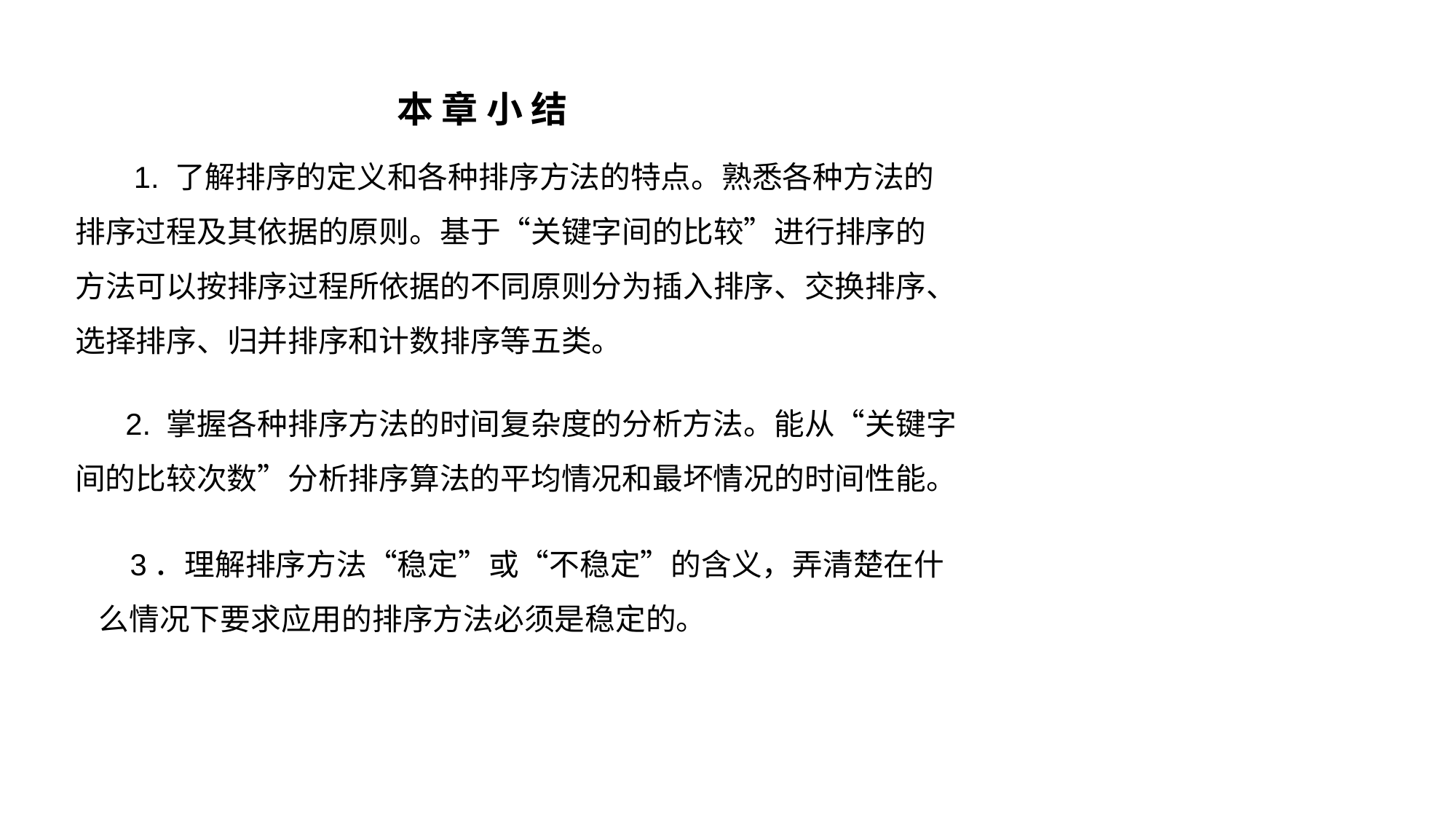

本 章 小 结
       1. 了解排序的定义和各种排序方法的特点。熟悉各种方法的排序过程及其依据的原则。基于“关键字间的比较”进行排序的方法可以按排序过程所依据的不同原则分为插入排序、交换排序、选择排序、归并排序和计数排序等五类。
      2. 掌握各种排序方法的时间复杂度的分析方法。能从“关键字间的比较次数”分析排序算法的平均情况和最坏情况的时间性能。
    3．理解排序方法“稳定”或“不稳定”的含义，弄清楚在什么情况下要求应用的排序方法必须是稳定的。